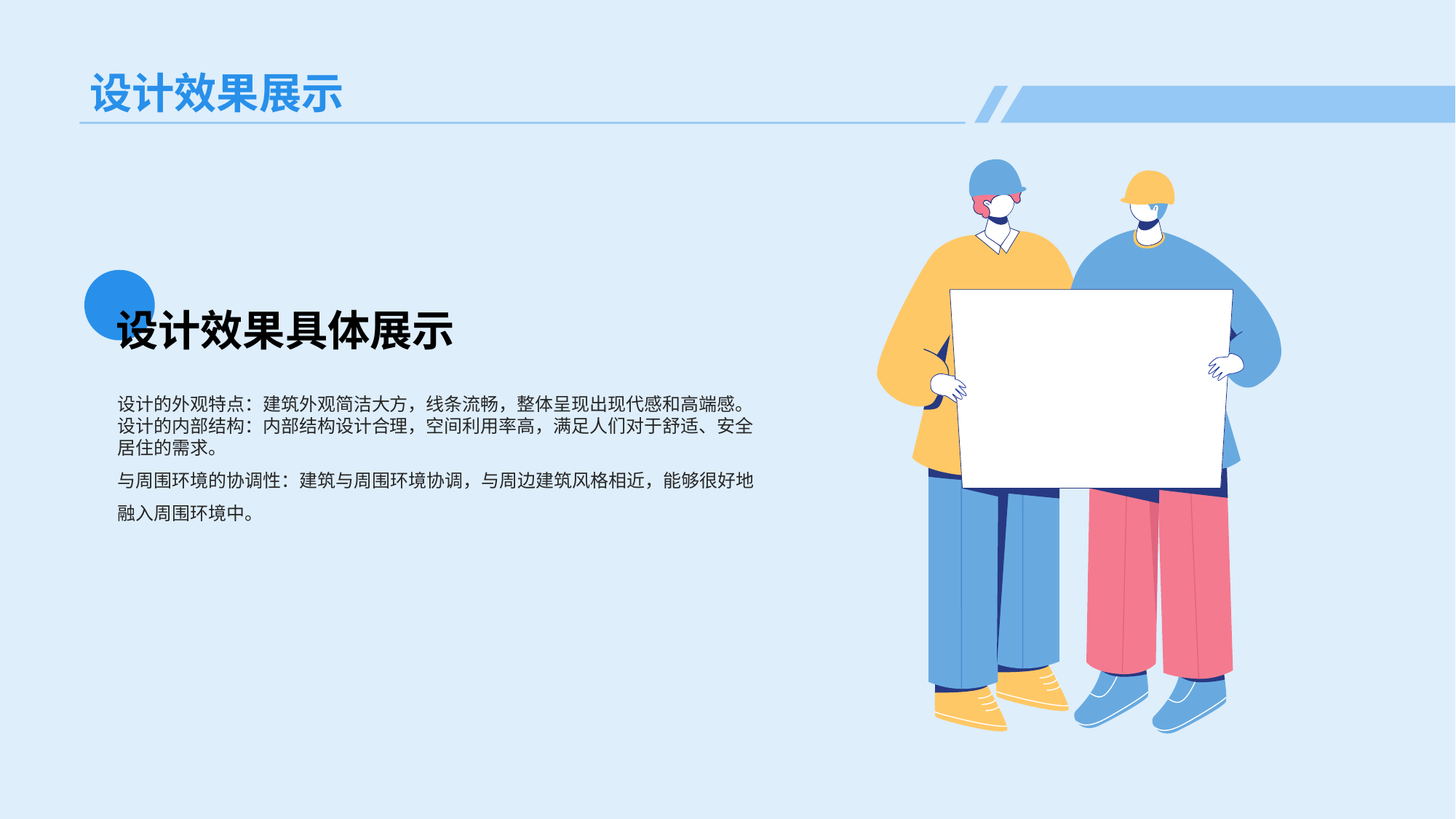

# 设计效果展示

设计效果具体展示
设计的外观特点：建筑外观简洁大方，线条流畅，整体呈现出现代感和高端感。
设计的内部结构：内部结构设计合理，空间利用率高，满足人们对于舒适、安全居住的需求。
与周围环境的协调性：建筑与周围环境协调，与周边建筑风格相近，能够很好地融入周围环境中。